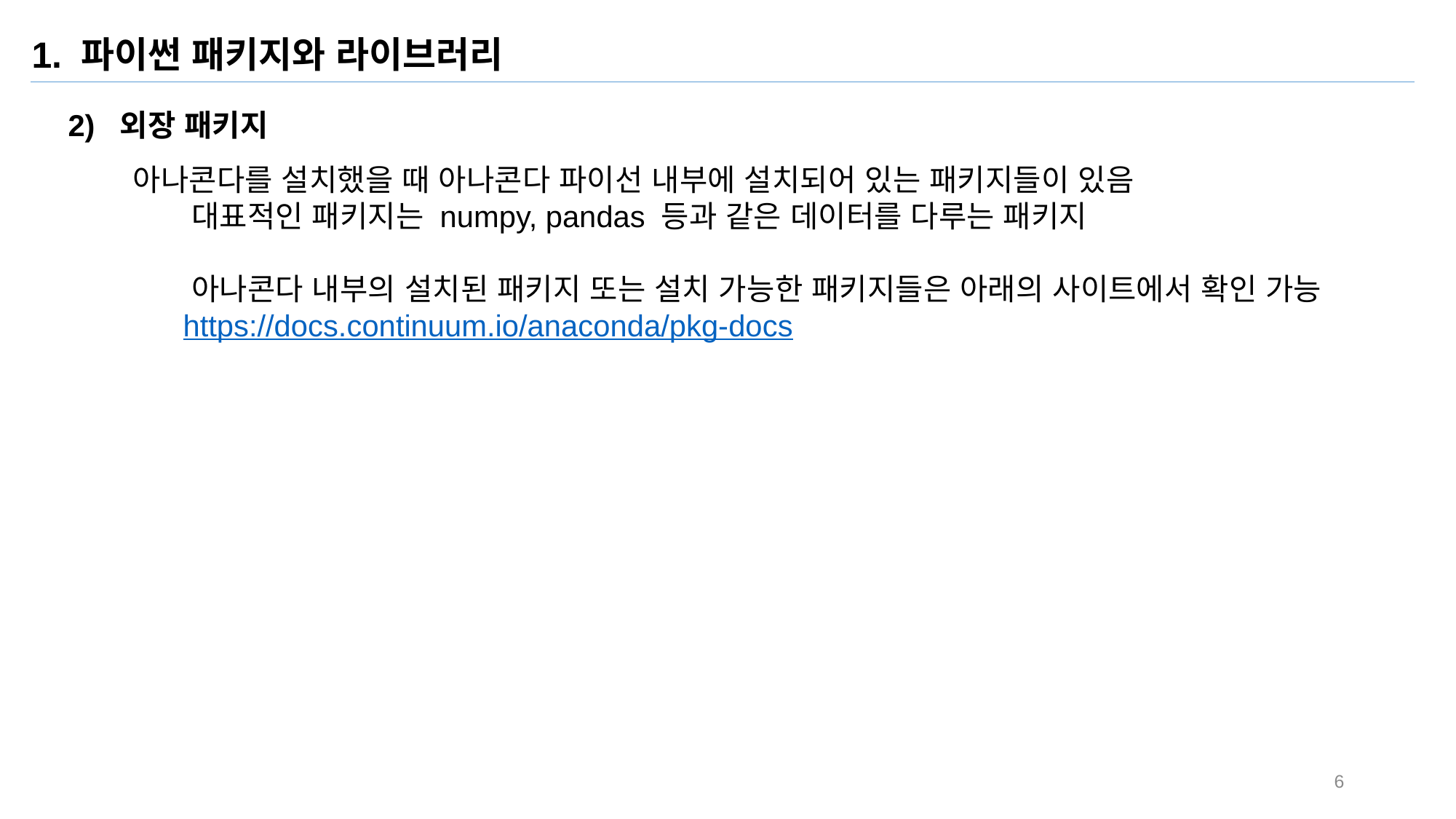

1. 파이썬 패키지와 라이브러리
2)   외장 패키지
아나콘다를 설치했을 때 아나콘다 파이선 내부에 설치되어 있는 패키지들이 있음
      대표적인 패키지는 numpy, pandas 등과 같은 데이터를 다루는 패키지

      아나콘다 내부의 설치된 패키지 또는 설치 가능한 패키지들은 아래의 사이트에서 확인 가능
      https://docs.continuum.io/anaconda/pkg-docs

#1
#2
#3
#4
#5
6